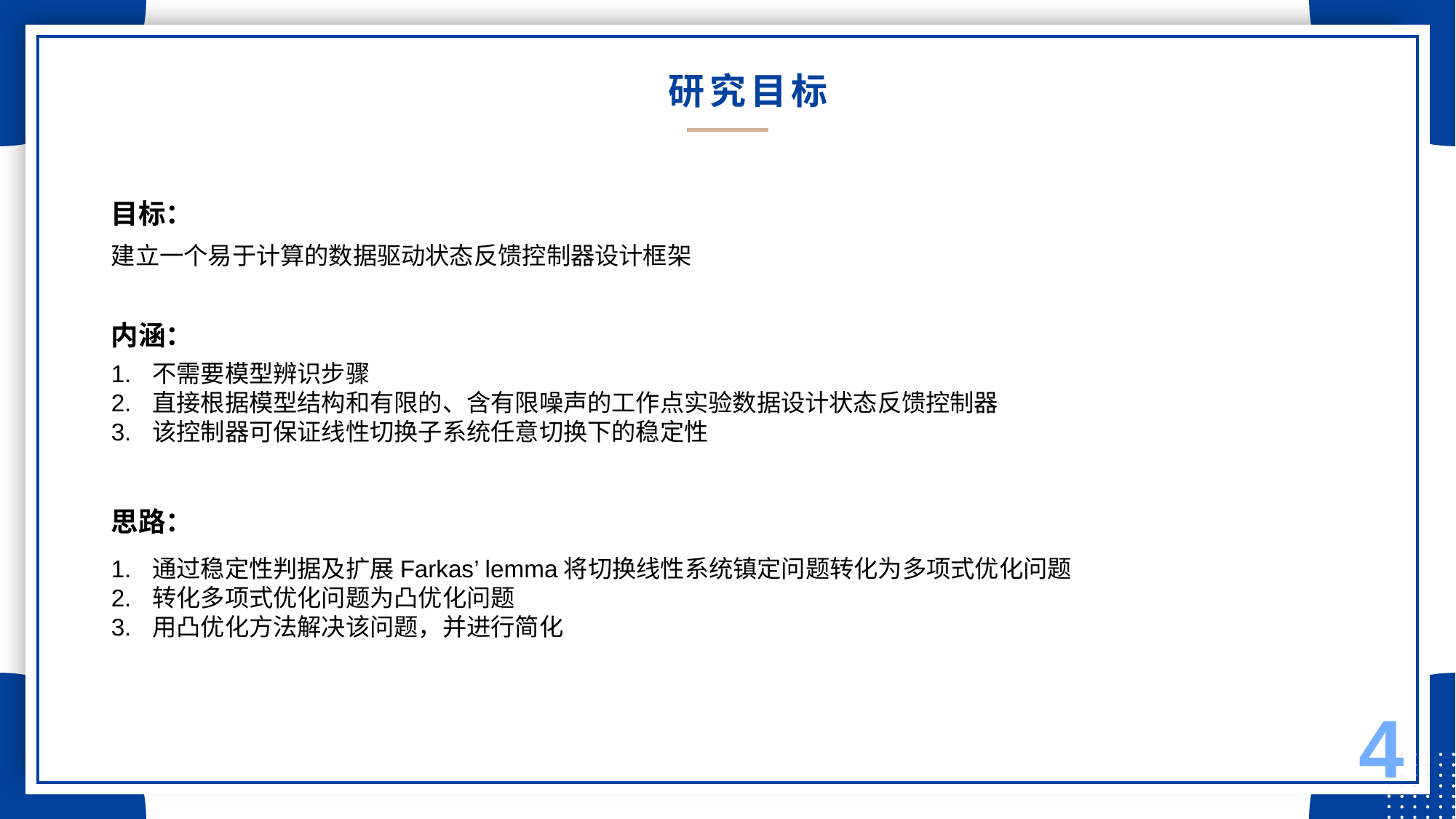

# 研究目标
目标：
建立一个易于计算的数据驱动状态反馈控制器设计框架
内涵：
不需要模型辨识步骤
直接根据模型结构和有限的、含有限噪声的工作点实验数据设计状态反馈控制器
该控制器可保证线性切换子系统任意切换下的稳定性
思路：
通过稳定性判据及扩展Farkas’ lemma将切换线性系统镇定问题转化为多项式优化问题
转化多项式优化问题为凸优化问题
用凸优化方法解决该问题，并进行简化
4